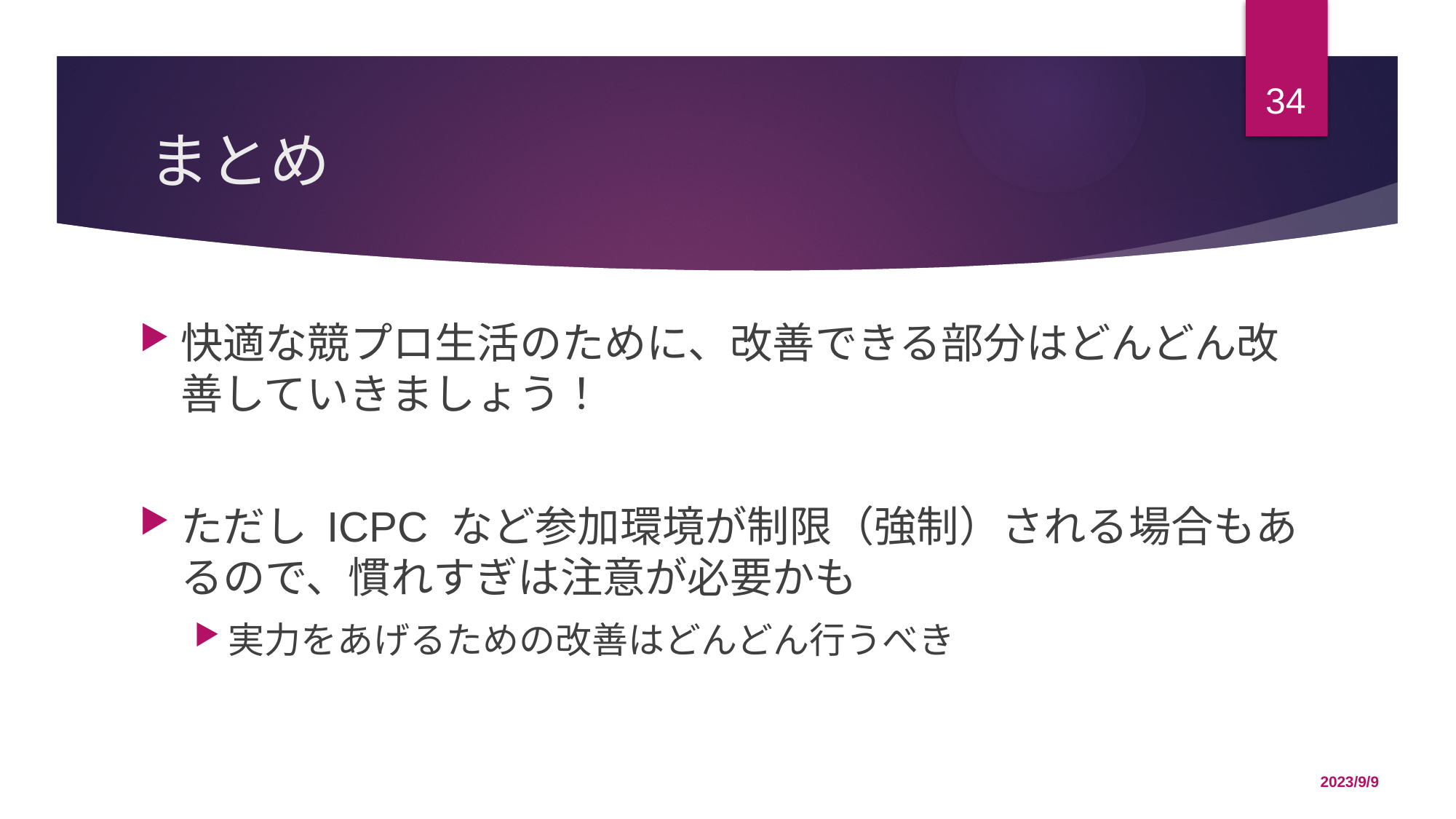

34
# まとめ
快適な競プロ生活のために、改善できる部分はどんどん改善していきましょう！

ただし ICPC など参加環境が制限（強制）される場合もあるので、慣れすぎは注意が必要かも
実力をあげるための改善はどんどん行うべき
2023/9/9